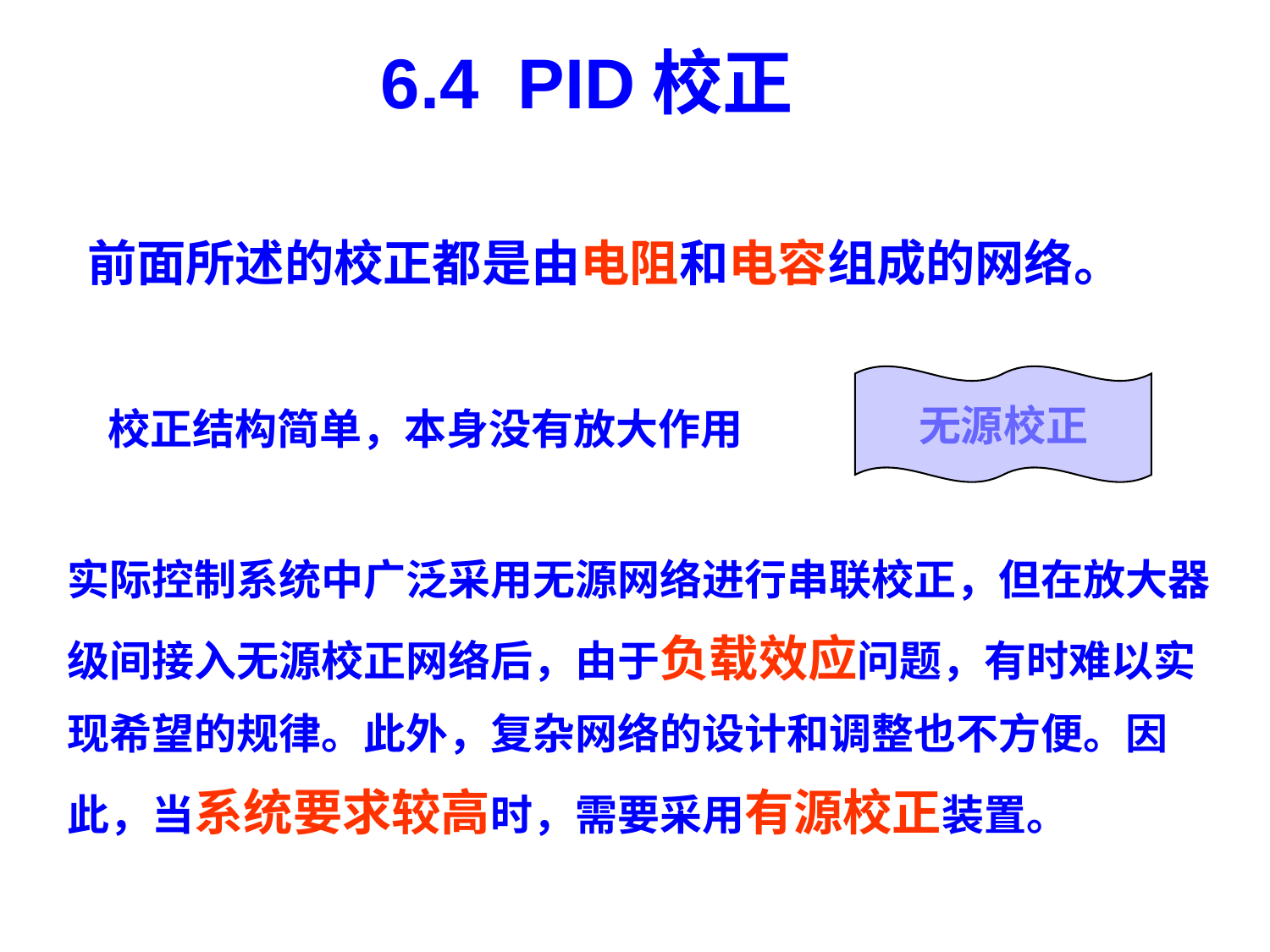

6.4  PID校正
前面所述的校正都是由电阻和电容组成的网络。
无源校正
校正结构简单，本身没有放大作用
实际控制系统中广泛采用无源网络进行串联校正，但在放大器级间接入无源校正网络后，由于负载效应问题，有时难以实现希望的规律。此外，复杂网络的设计和调整也不方便。因此，当系统要求较高时，需要采用有源校正装置。